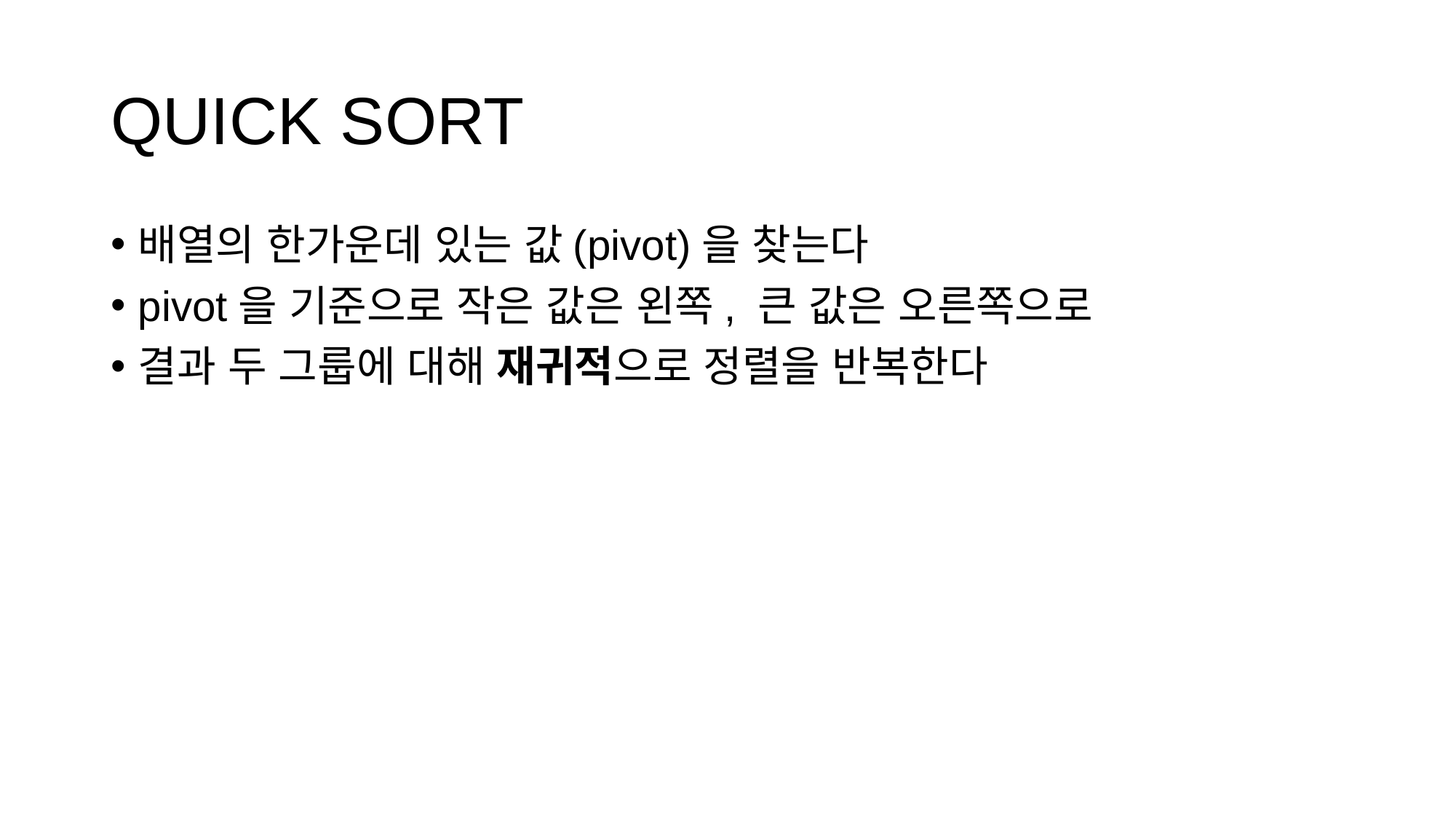

# QUICK SORT
배열의 한가운데 있는 값(pivot)을 찾는다
pivot을 기준으로 작은 값은 왼쪽, 큰 값은 오른쪽으로
결과 두 그룹에 대해 재귀적으로 정렬을 반복한다